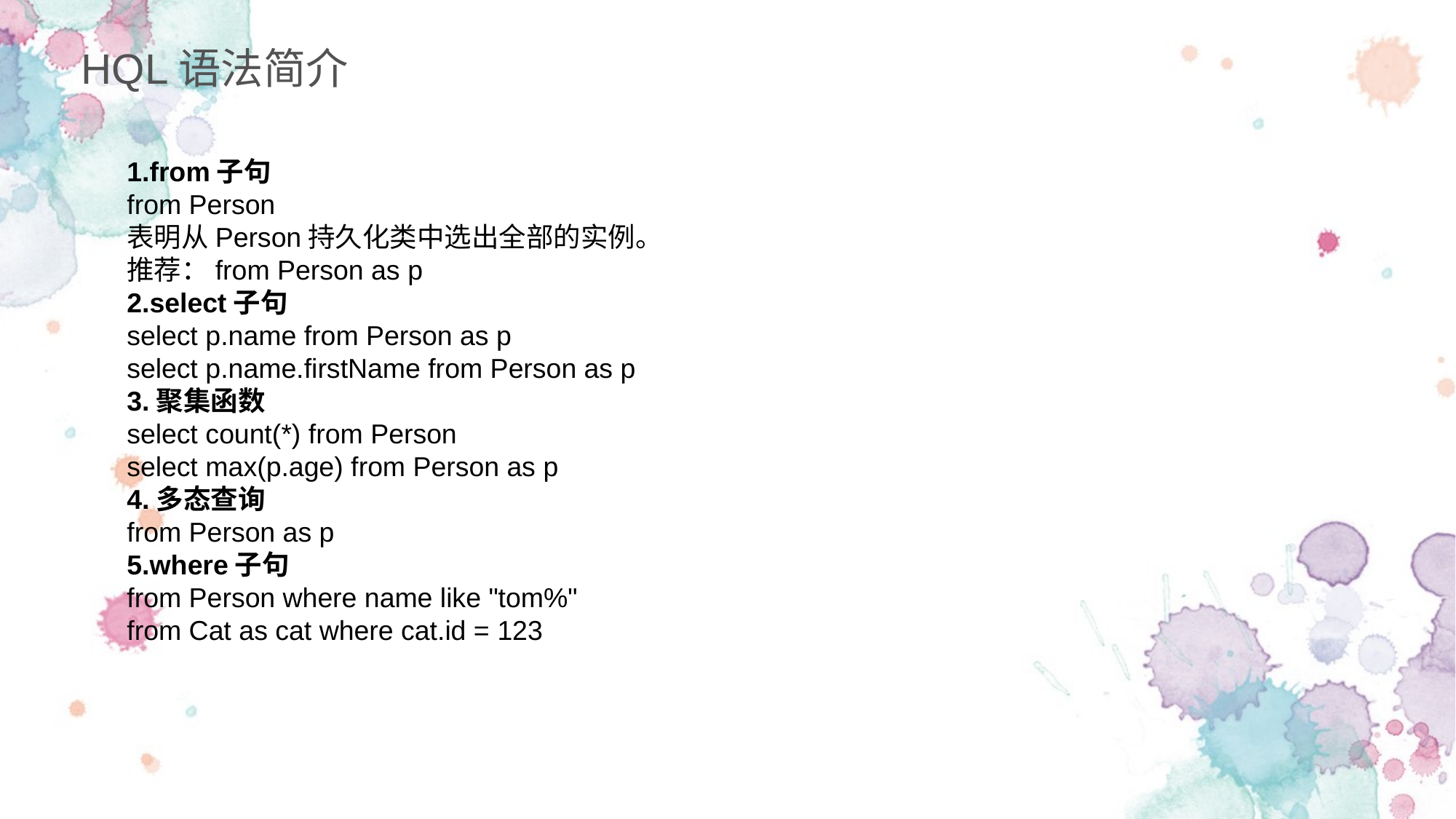

HQL语法简介
1.from子句
from Person
表明从Person持久化类中选出全部的实例。
推荐：from Person as p
2.select子句
select p.name from Person as p
select p.name.firstName from Person as p
3.聚集函数
select count(*) from Person
select max(p.age) from Person as p
4.多态查询
from Person as p
5.where子句
from Person where name like "tom%"
from Cat as cat where cat.id = 123